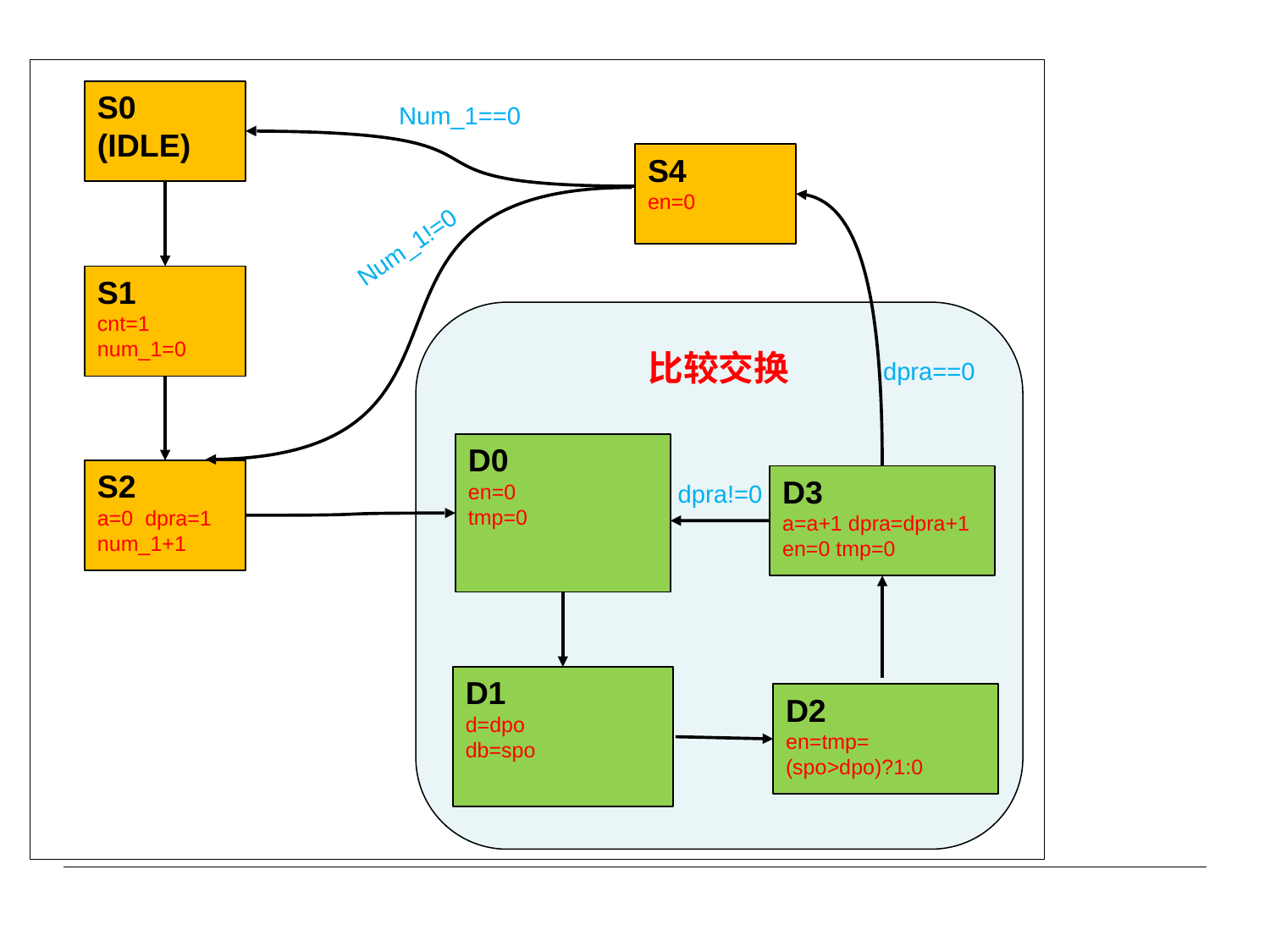

S0
(IDLE)

Num_1==0
S4
en=0

Num_1!=0
S1
cnt=1
num_1=0

比较交换
dpra==0
D0
en=0
tmp=0

S2
a=0  dpra=1
num_1+1

D3
a=a+1 dpra=dpra+1
en=0 tmp=0

dpra!=0
D1
d=dpo
db=spo
D2
en=tmp=
(spo>dpo)?1:0